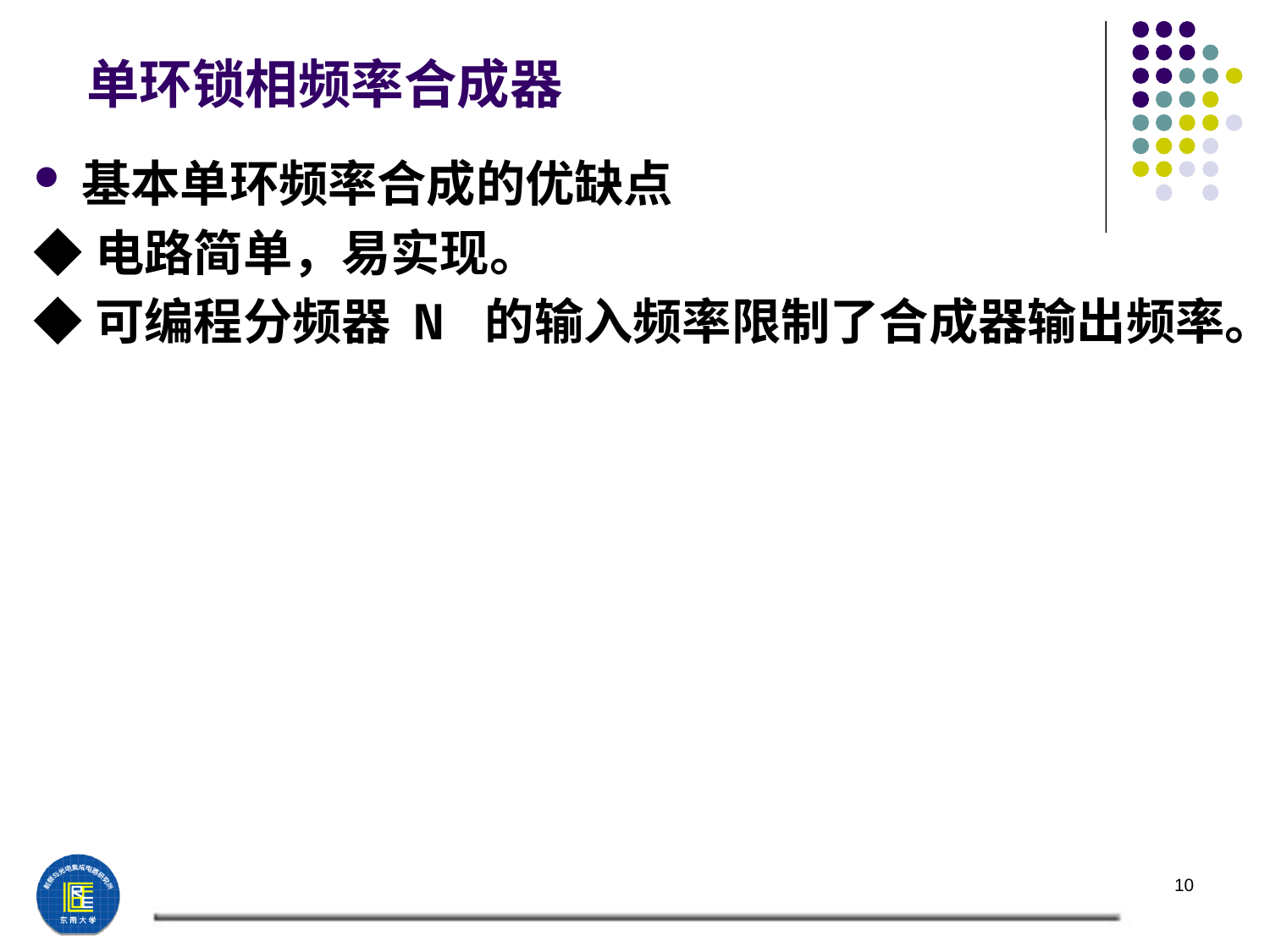

# 单环锁相频率合成器
基本单环频率合成的优缺点
◆电路简单，易实现。
◆可编程分频器 N 的输入频率限制了合成器输出频率。
10